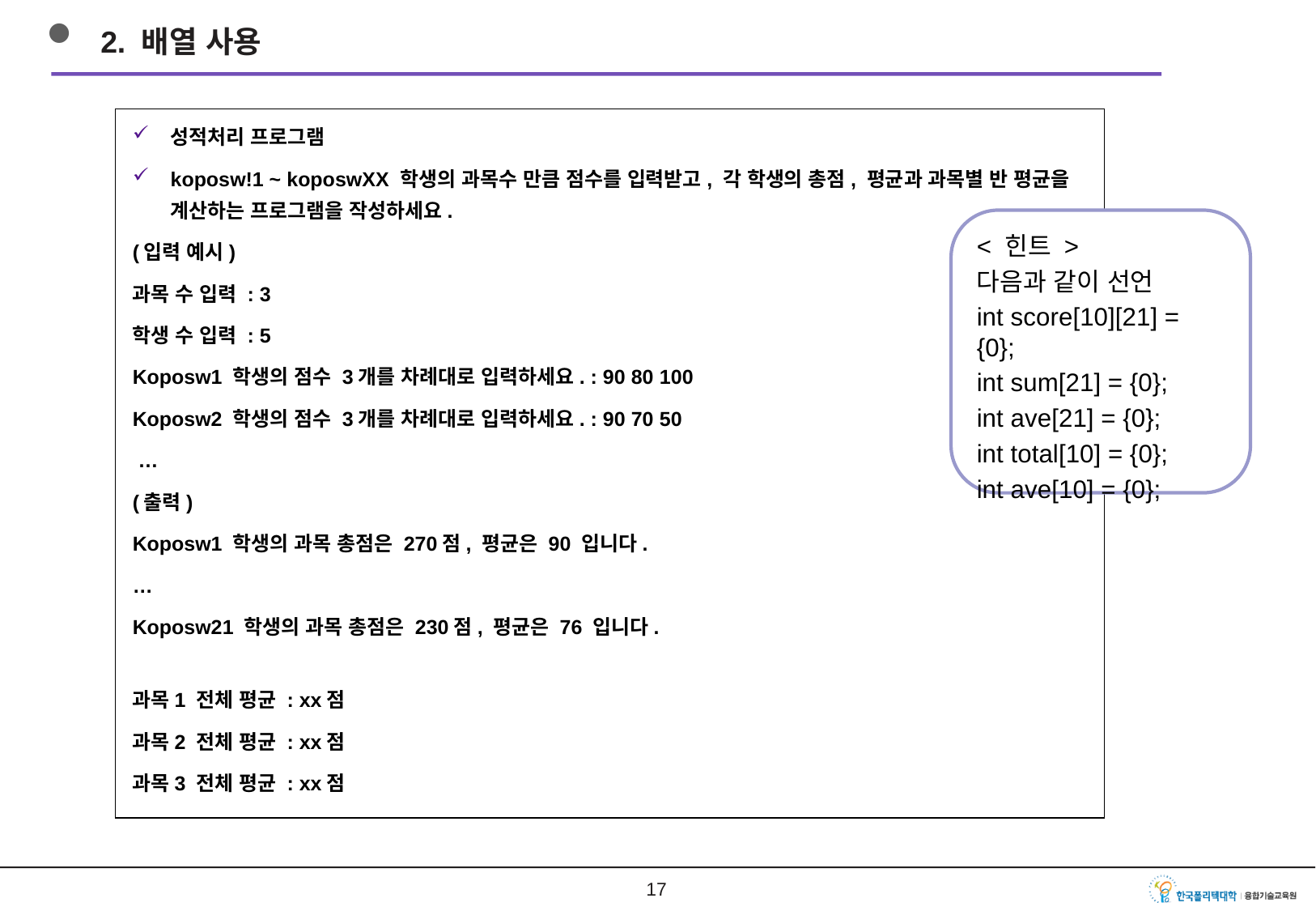

2. 배열 사용
성적처리 프로그램
koposw!1 ~ koposwXX 학생의 과목수 만큼 점수를 입력받고, 각 학생의 총점, 평균과 과목별 반 평균을 계산하는 프로그램을 작성하세요.
(입력 예시)
과목 수 입력 : 3
학생 수 입력 : 5
Koposw1 학생의 점수 3개를 차례대로 입력하세요. : 90 80 100
Koposw2 학생의 점수 3개를 차례대로 입력하세요. : 90 70 50
 …
(출력)
Koposw1 학생의 과목 총점은 270점, 평균은 90 입니다.
…
Koposw21 학생의 과목 총점은 230점, 평균은 76 입니다.
과목1 전체 평균 : xx점
과목2 전체 평균 : xx점
과목3 전체 평균 : xx점
< 힌트 >
다음과 같이 선언
int score[10][21] = {0};
int sum[21] = {0};
int ave[21] = {0};
int total[10] = {0};
int ave[10] = {0};
17